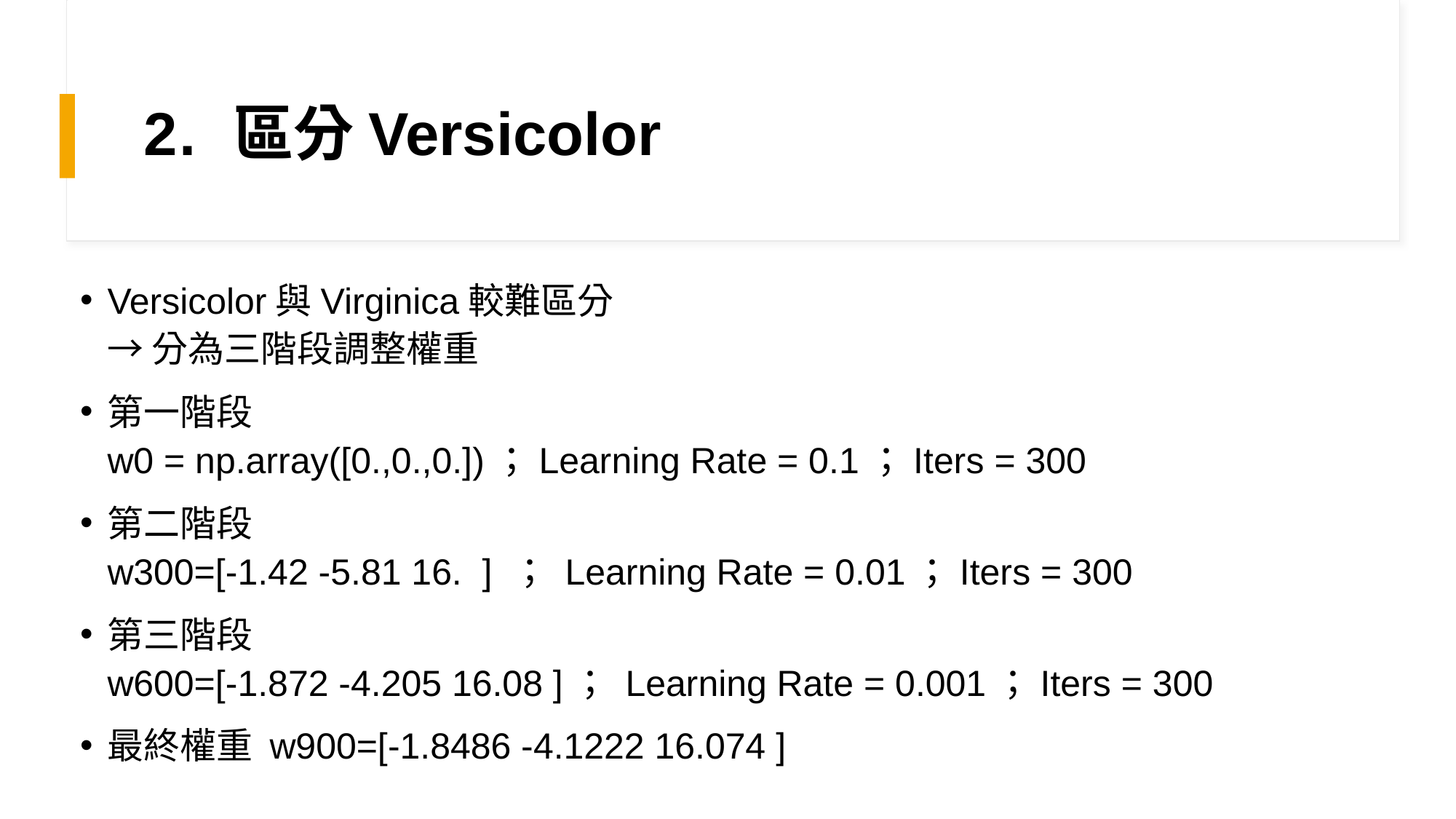

# 區分Versicolor
Versicolor與Virginica較難區分
→ 分為三階段調整權重
第一階段
w0 = np.array([0.,0.,0.])；Learning Rate = 0.1；Iters = 300
第二階段
w300=[-1.42 -5.81 16.  ] ； Learning Rate = 0.01；Iters = 300
第三階段
w600=[-1.872 -4.205 16.08 ]； Learning Rate = 0.001；Iters = 300
最終權重 w900=[-1.8486 -4.1222 16.074 ]